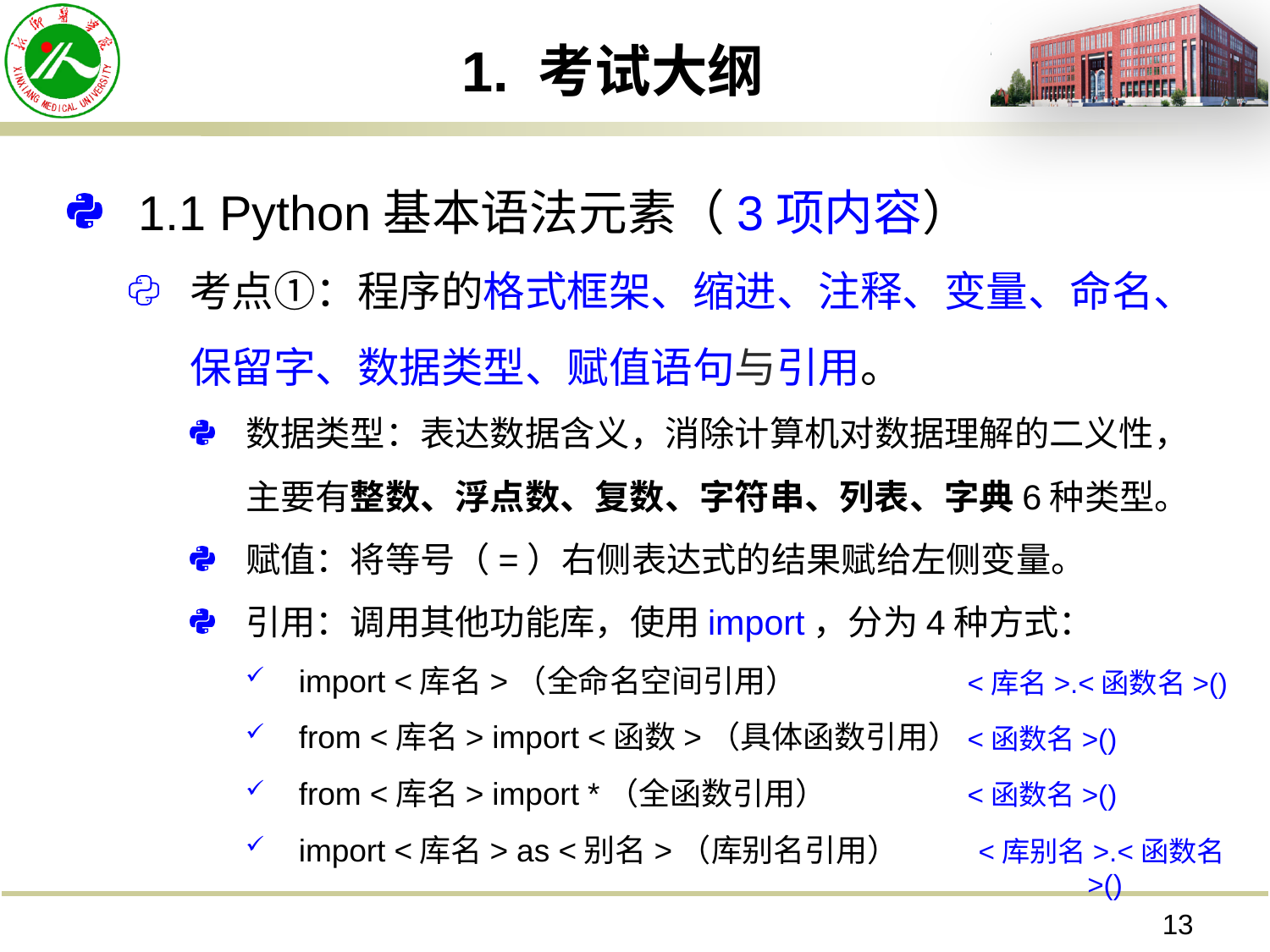

# 1. 考试大纲
1.1 Python基本语法元素（3项内容）
考点①：程序的格式框架、缩进、注释、变量、命名、保留字、数据类型、赋值语句与引用。
数据类型：表达数据含义，消除计算机对数据理解的二义性，主要有整数、浮点数、复数、字符串、列表、字典6种类型。
赋值：将等号（=）右侧表达式的结果赋给左侧变量。
引用：调用其他功能库，使用import，分为4种方式：
import <库名>（全命名空间引用）
from <库名> import <函数>（具体函数引用）
from <库名> import *（全函数引用）
import <库名> as <别名>（库别名引用）

<库名>.<函数名>()
<函数名>()
<函数名>()
<库别名>.<函数名>()
13